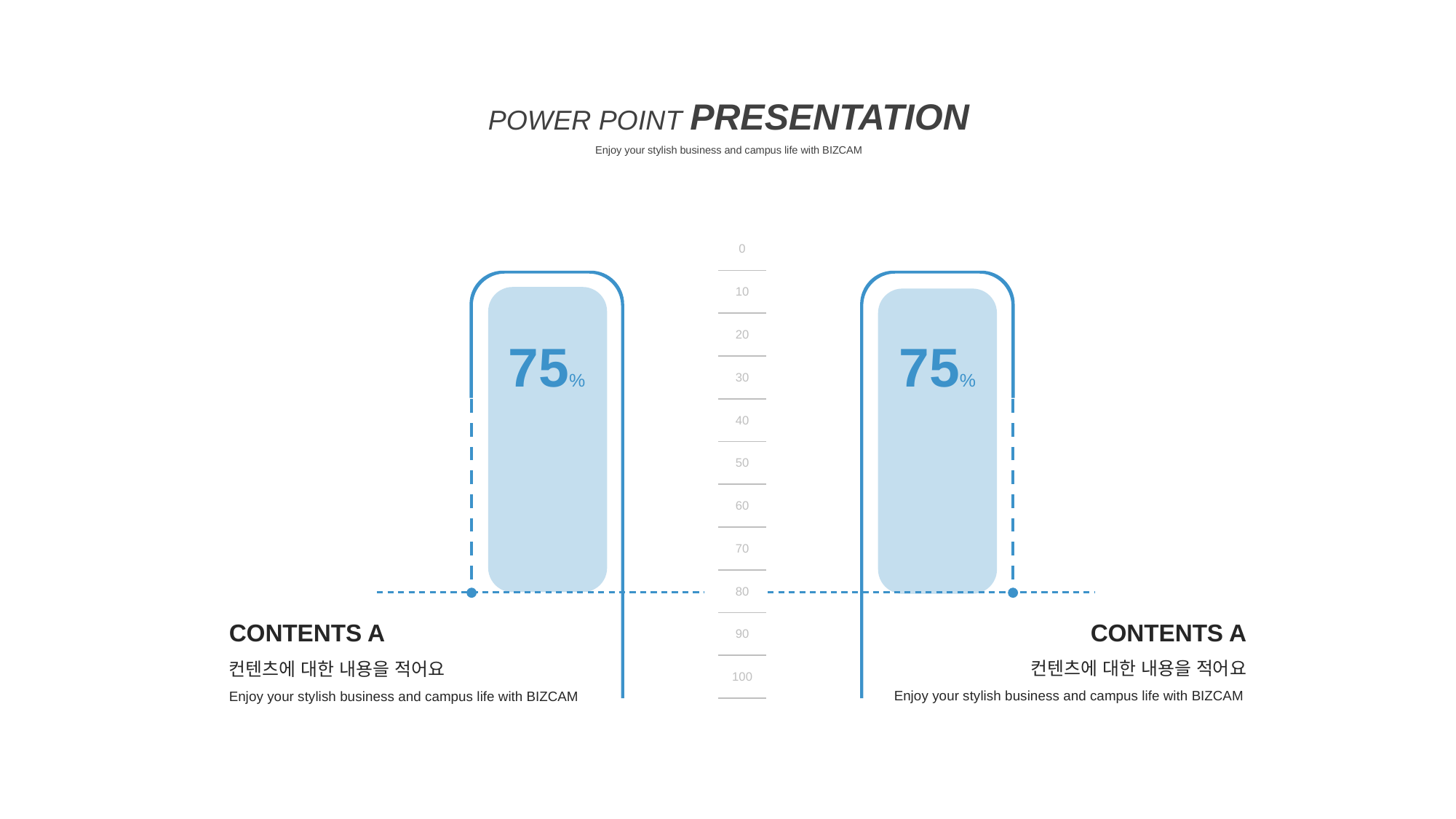

POWER POINT PRESENTATION
Enjoy your stylish business and campus life with BIZCAM
| 0 |
| --- |
| 10 |
| 20 |
| 30 |
| 40 |
| 50 |
| 60 |
| 70 |
| 80 |
| 90 |
| 100 |

75%
75%

CONTENTS A
컨텐츠에 대한 내용을 적어요
Enjoy your stylish business and campus life with BIZCAM
CONTENTS A
컨텐츠에 대한 내용을 적어요
Enjoy your stylish business and campus life with BIZCAM